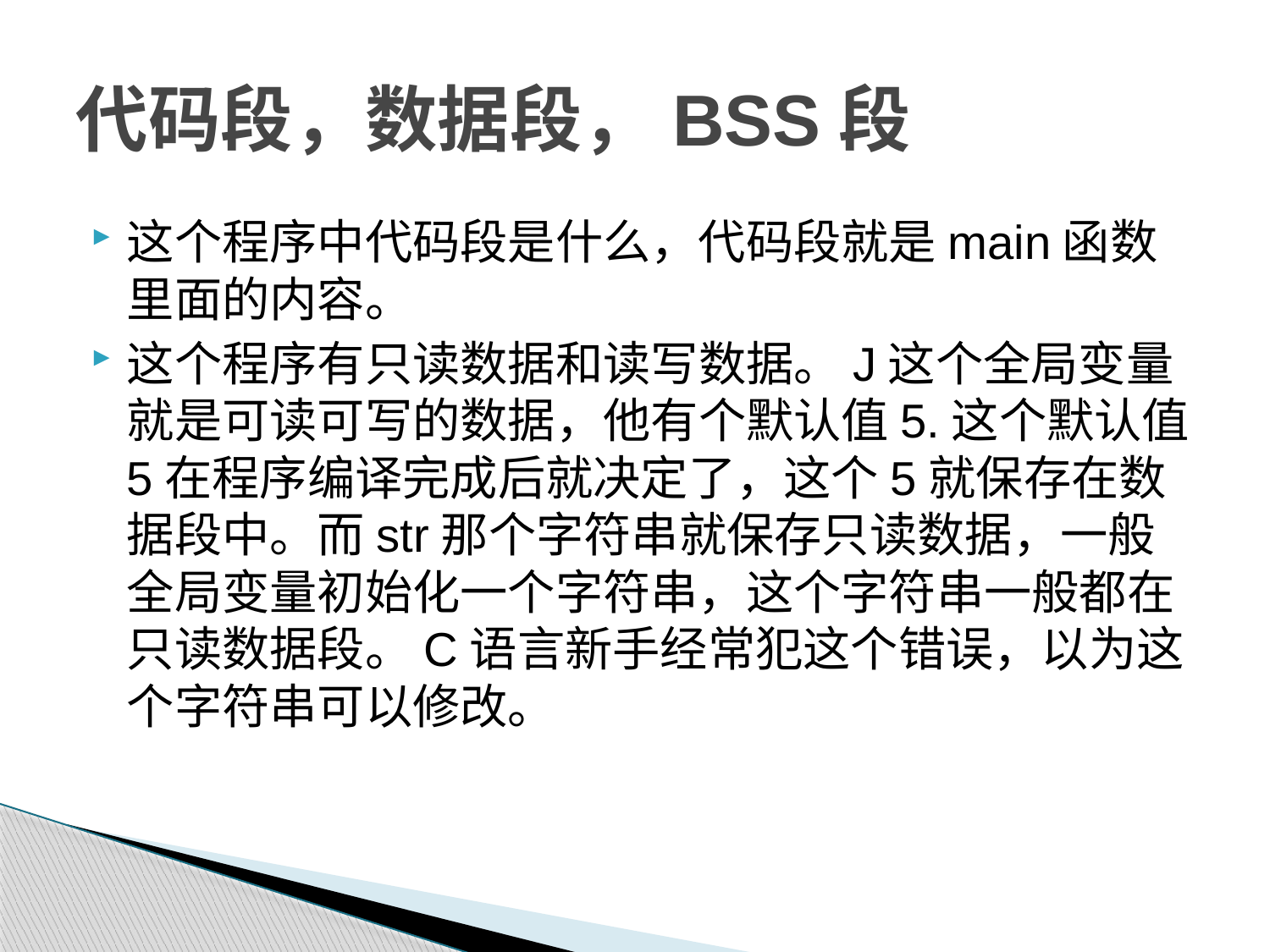

# 代码段，数据段，BSS段
这个程序中代码段是什么，代码段就是main函数里面的内容。
这个程序有只读数据和读写数据。J这个全局变量就是可读可写的数据，他有个默认值5.这个默认值5在程序编译完成后就决定了，这个5就保存在数据段中。而str那个字符串就保存只读数据，一般全局变量初始化一个字符串，这个字符串一般都在只读数据段。C语言新手经常犯这个错误，以为这个字符串可以修改。